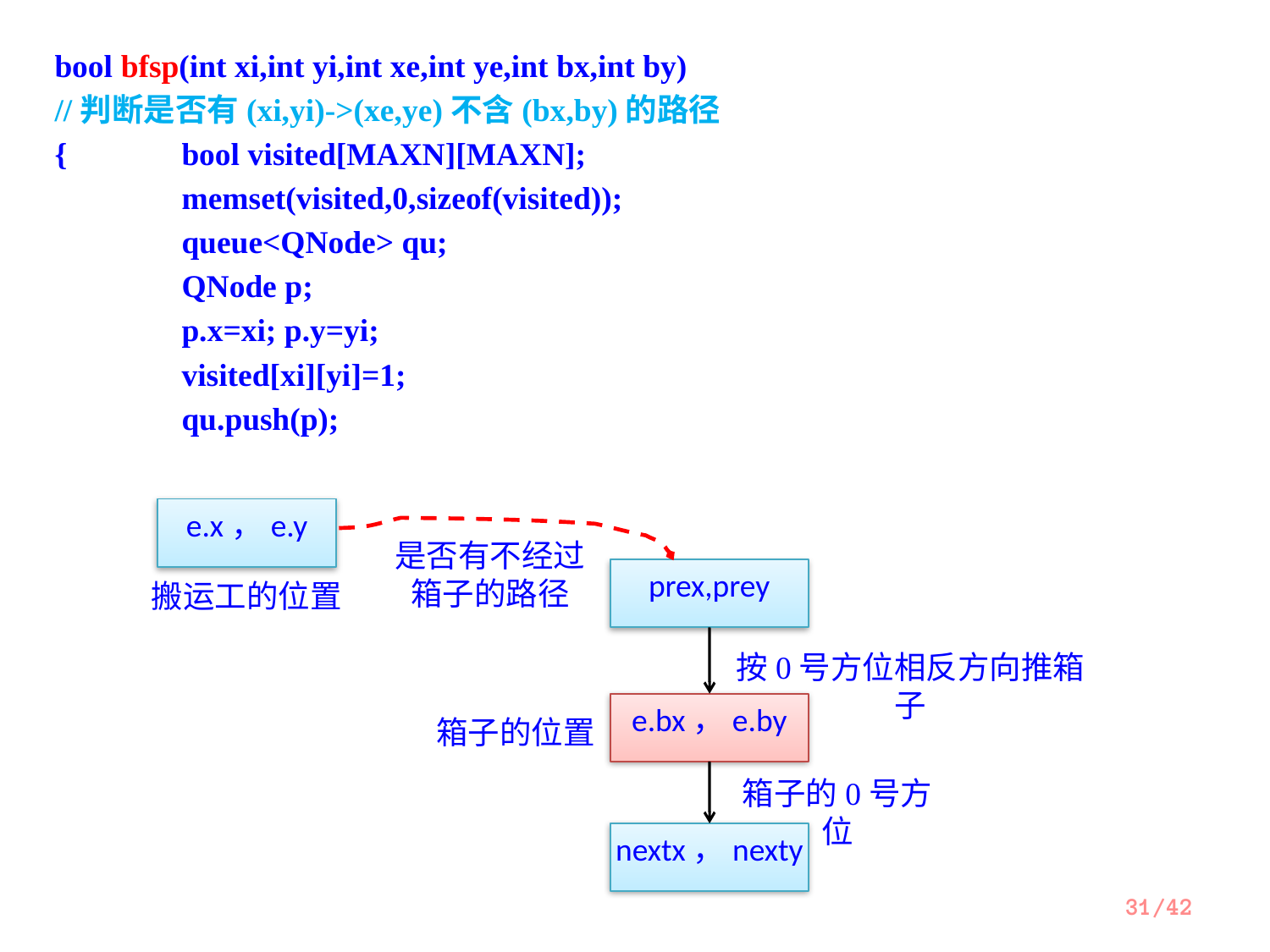

bool bfsp(int xi,int yi,int xe,int ye,int bx,int by)
//判断是否有(xi,yi)->(xe,ye)不含(bx,by)的路径
{  	bool visited[MAXN][MAXN];
	memset(visited,0,sizeof(visited));
	queue<QNode> qu;
	QNode p;
	p.x=xi; p.y=yi;
	visited[xi][yi]=1;
	qu.push(p);
e.x，e.y

是否有不经过箱子的路径
prex,prey
搬运工的位置

按0号方位相反方向推箱子
e.bx，e.by
箱子的位置

箱子的0号方位
nextx，nexty
31/42